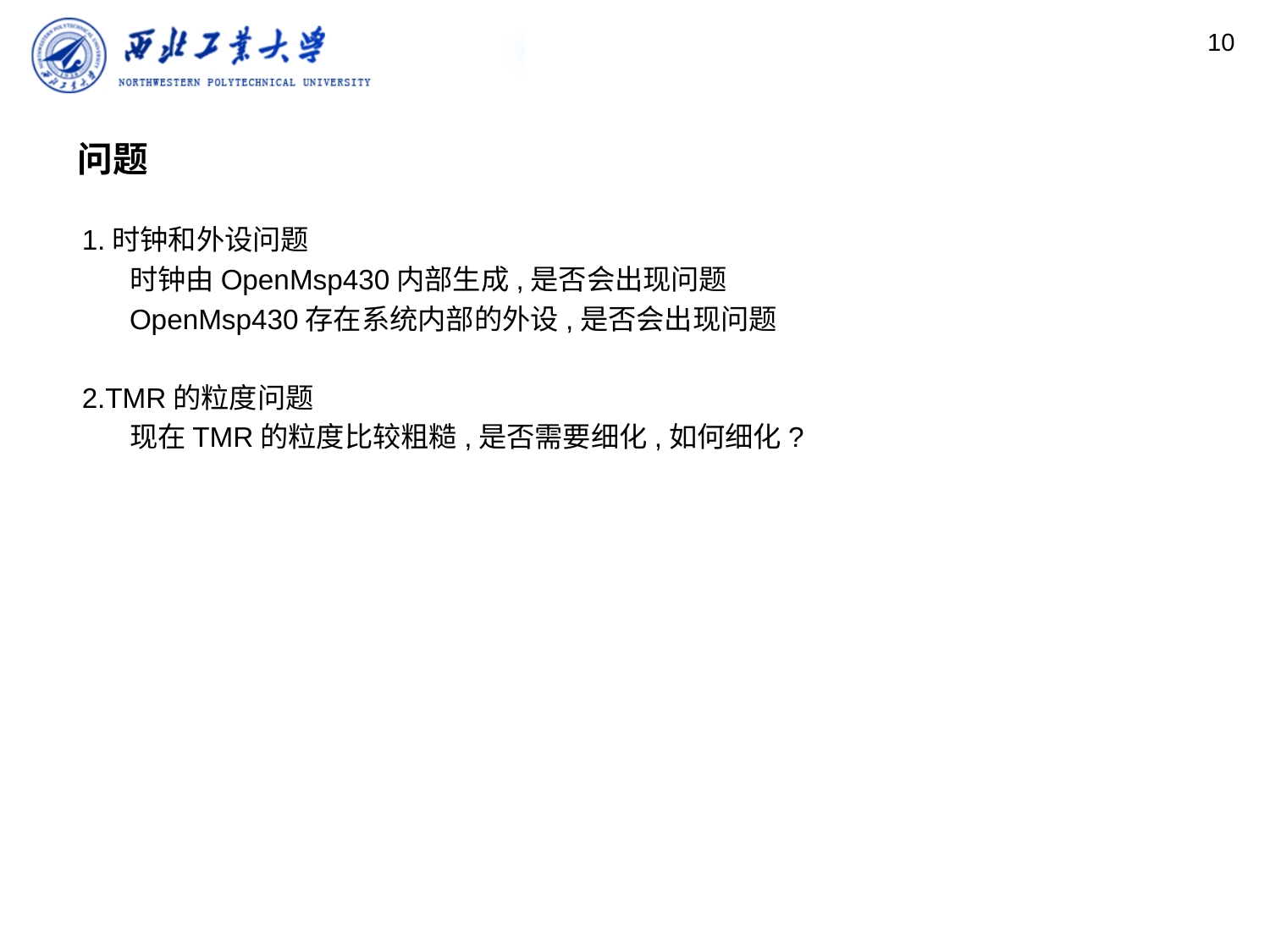

10
# 问题
1.时钟和外设问题
	时钟由OpenMsp430内部生成,是否会出现问题
	OpenMsp430存在系统内部的外设,是否会出现问题

2.TMR的粒度问题
	现在TMR的粒度比较粗糙,是否需要细化,如何细化?